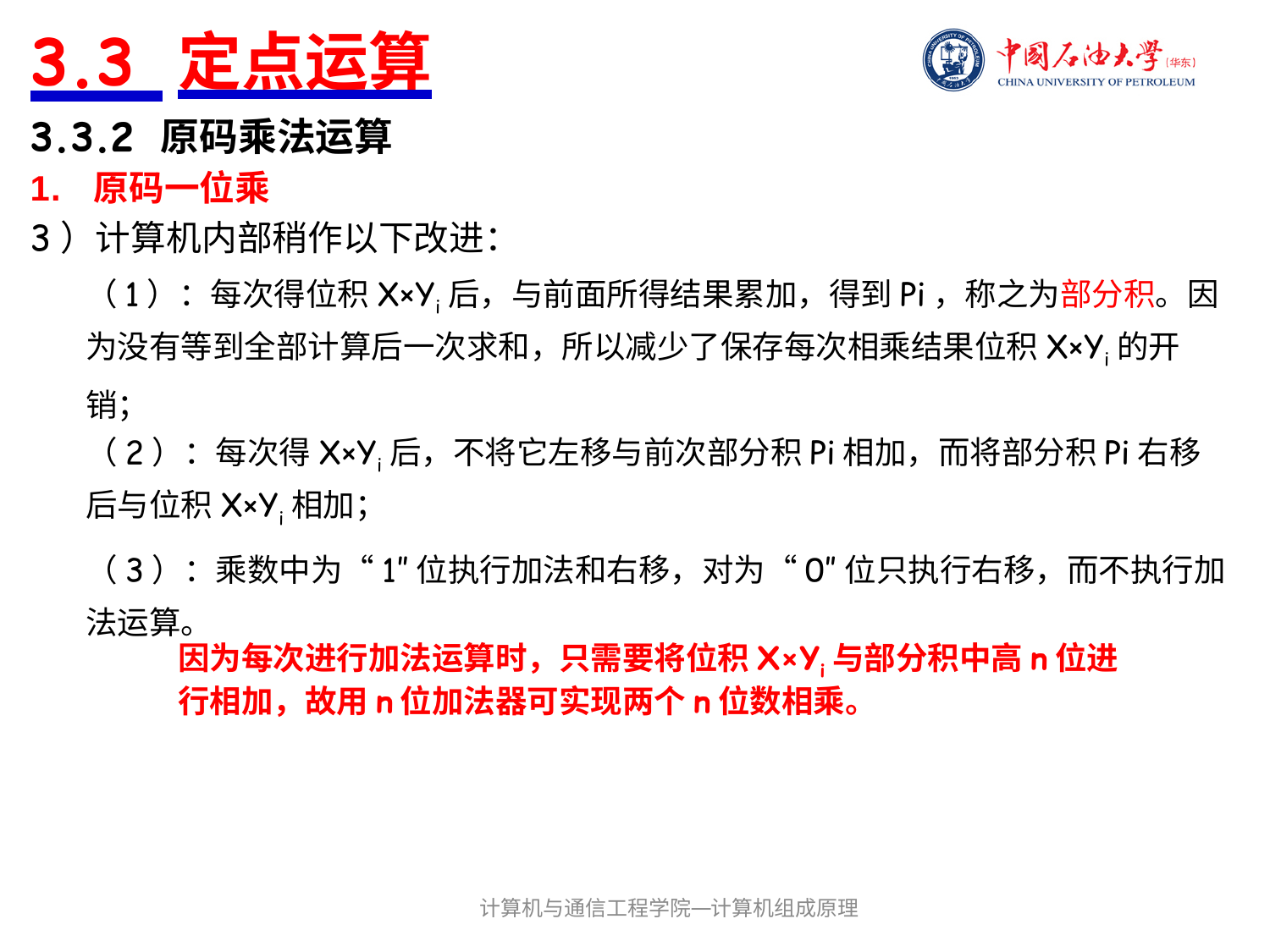

# 3.3 定点运算
3.3.2 原码乘法运算
原码一位乘
3）计算机内部稍作以下改进：
（1）：每次得位积X×Yi后，与前面所得结果累加，得到Pi，称之为部分积。因为没有等到全部计算后一次求和，所以减少了保存每次相乘结果位积X×Yi的开销；
（2）：每次得X×Yi后，不将它左移与前次部分积Pi相加，而将部分积Pi右移后与位积X×Yi相加；
（3）：乘数中为“1”位执行加法和右移，对为“0”位只执行右移，而不执行加法运算。

因为每次进行加法运算时，只需要将位积X×Yi与部分积中高n位进行相加，故用n位加法器可实现两个n位数相乘。

计算机与通信工程学院—计算机组成原理
58